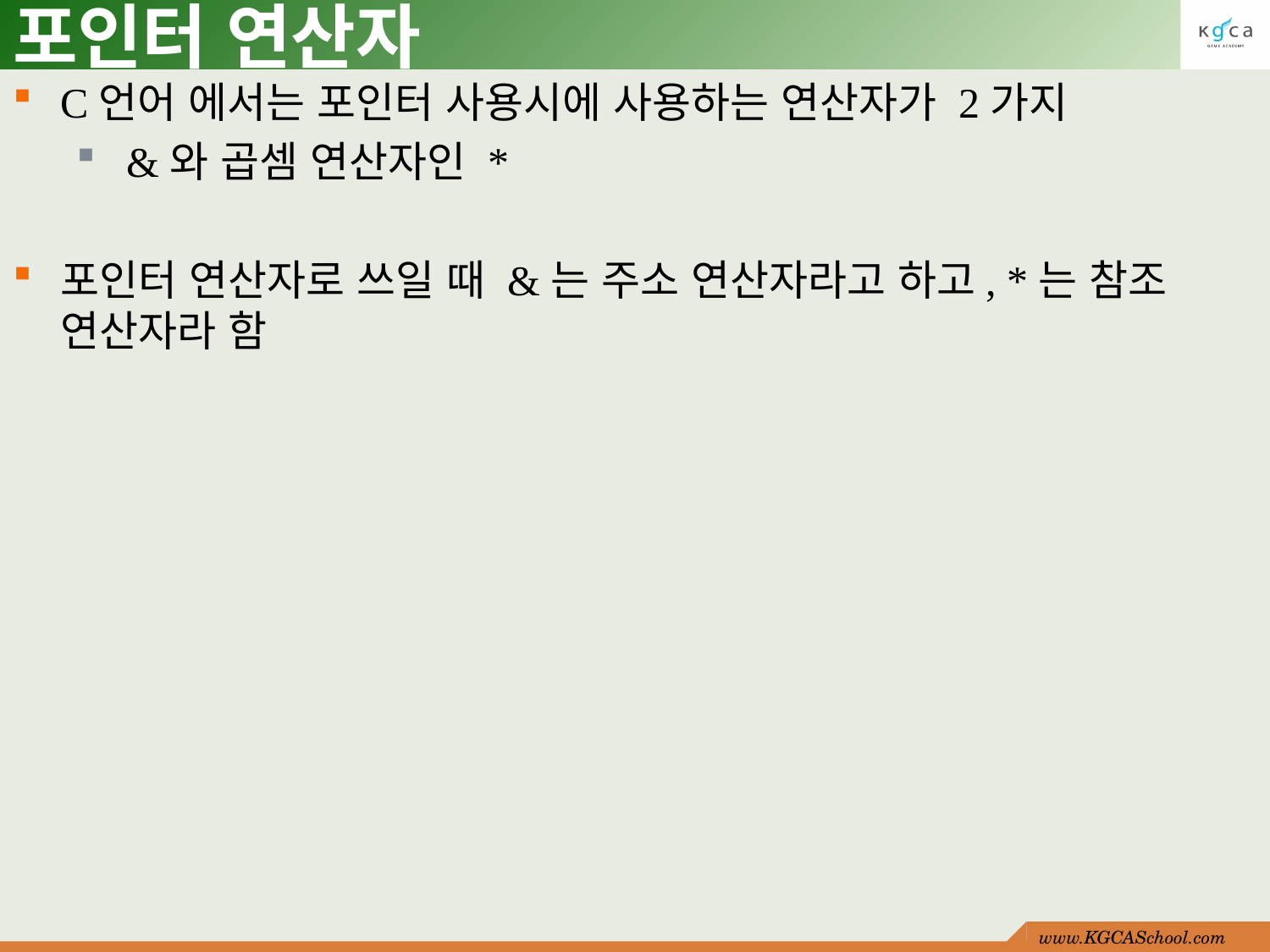

# 포인터 연산자
C언어 에서는 포인터 사용시에 사용하는 연산자가 2가지
 &와 곱셈 연산자인 *

포인터 연산자로 쓰일 때 &는 주소 연산자라고 하고, *는 참조 연산자라 함